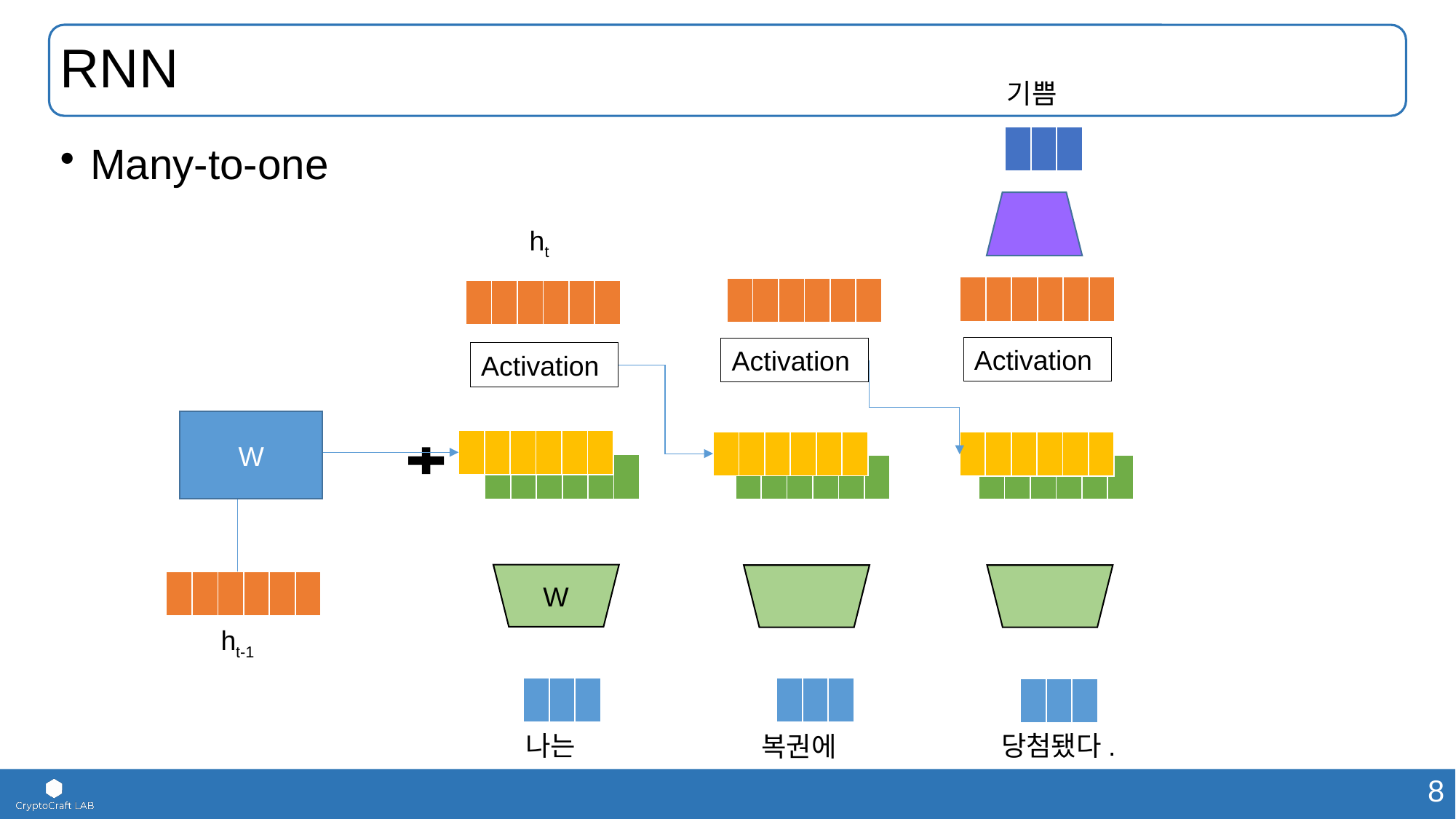

# RNN
기쁨
|  |  |  |
| --- | --- | --- |
Many-to-one

ht
|  |  |  |  |  |  |
| --- | --- | --- | --- | --- | --- |
|  |  |  |  |  |  |
| --- | --- | --- | --- | --- | --- |
|  |  |  |  |  |  |
| --- | --- | --- | --- | --- | --- |
Activation
Activation
Activation

W
|  |  |  |  |  |  |
| --- | --- | --- | --- | --- | --- |
|  |  |  |  |  |  |
| --- | --- | --- | --- | --- | --- |
|  |  |  |  |  |  |
| --- | --- | --- | --- | --- | --- |

|  |  |  |  |  |  |
| --- | --- | --- | --- | --- | --- |
|  |  |  |  |  |  |
| --- | --- | --- | --- | --- | --- |
|  |  |  |  |  |  |
| --- | --- | --- | --- | --- | --- |

|  |  |  |  |  |  |
| --- | --- | --- | --- | --- | --- |
W
ht-1
|  |  |  |
| --- | --- | --- |
|  |  |  |
| --- | --- | --- |
|  |  |  |
| --- | --- | --- |
당첨됐다.
나는
복권에